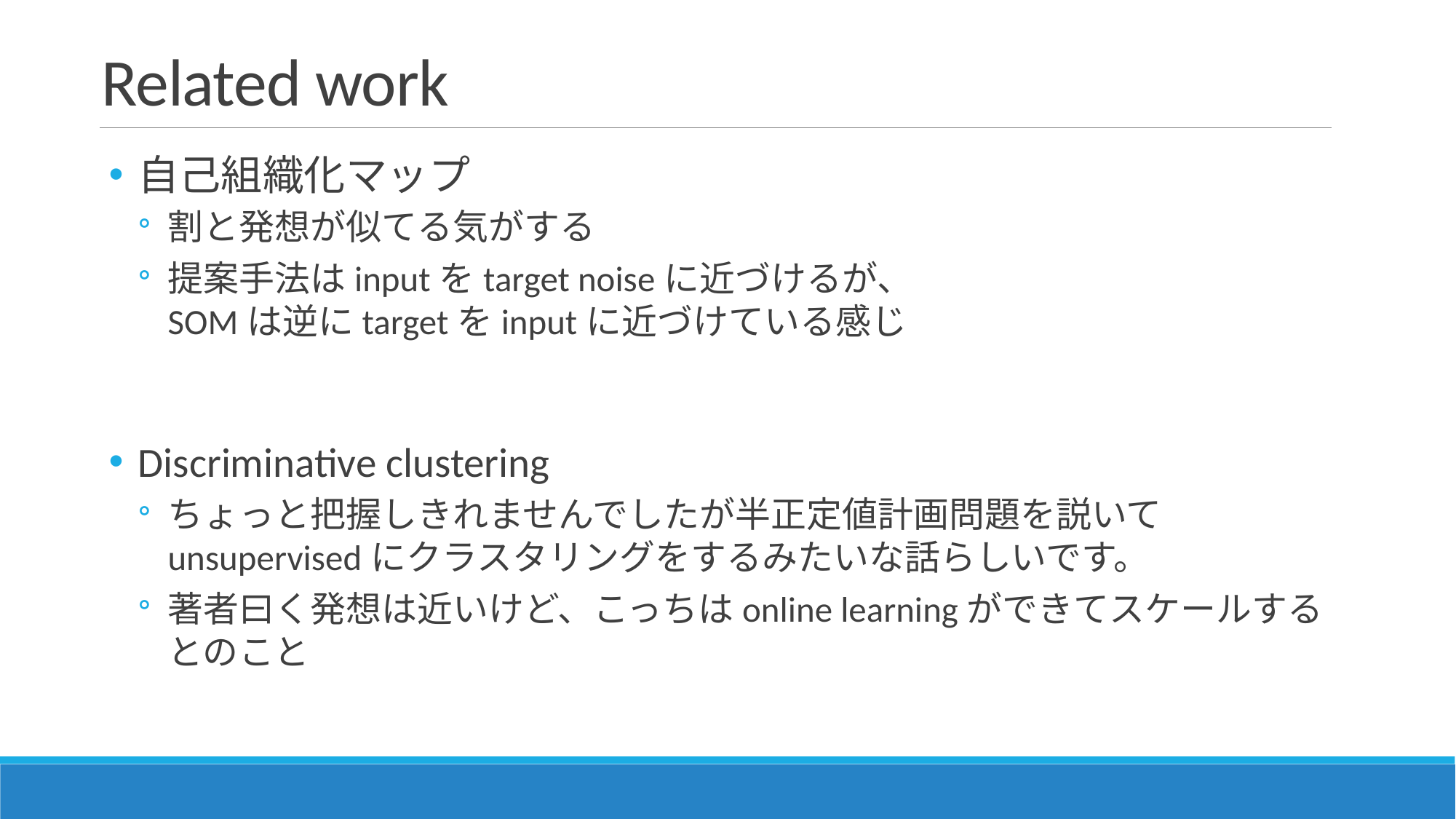

# Related work
自己組織化マップ
割と発想が似てる気がする
提案手法はinputをtarget noiseに近づけるが、
SOMは逆にtargetをinputに近づけている感じ

Discriminative clustering
ちょっと把握しきれませんでしたが半正定値計画問題を説いてunsupervisedにクラスタリングをするみたいな話らしいです。
著者曰く発想は近いけど、こっちはonline learningができてスケールするとのこと